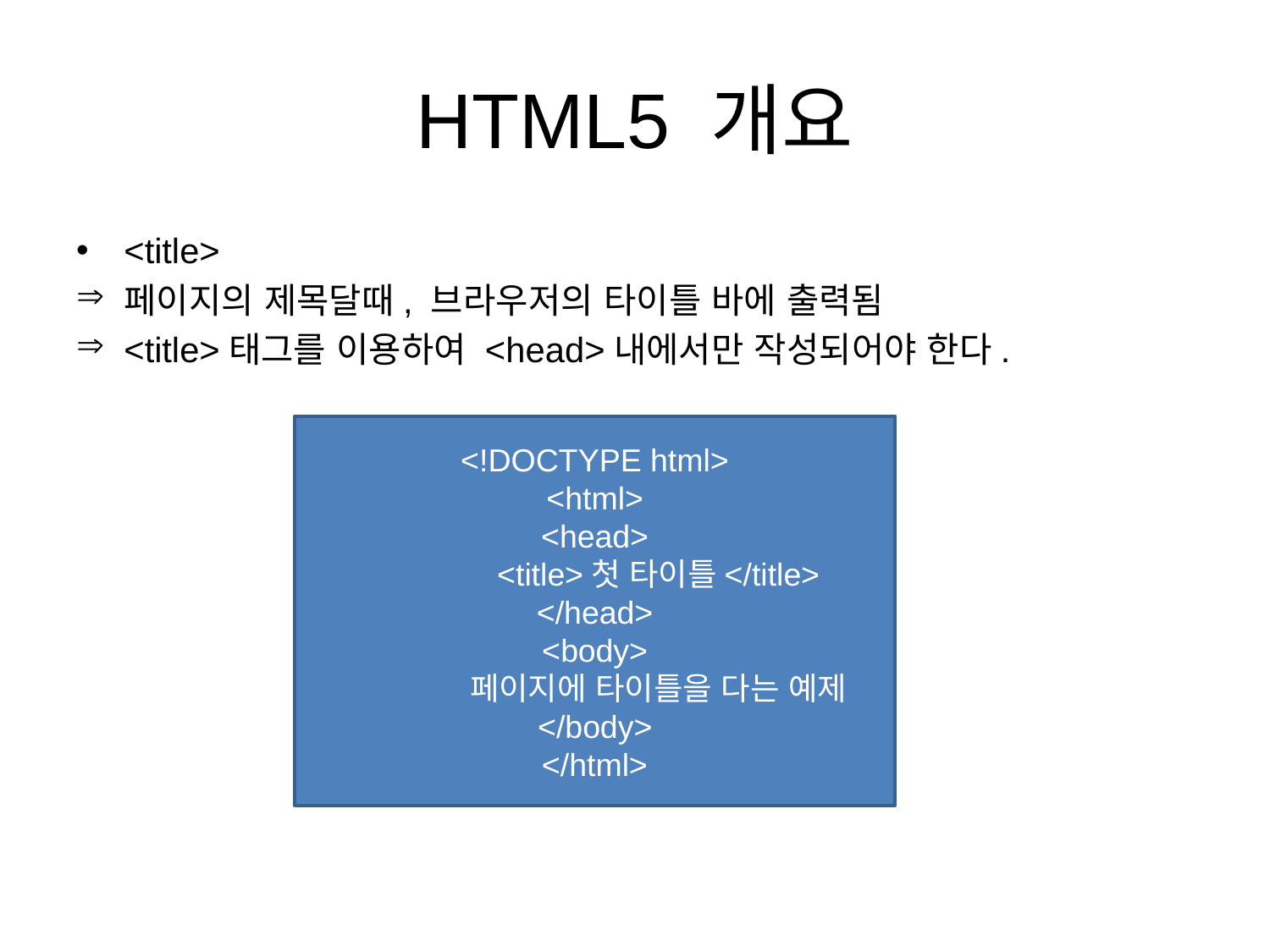

# HTML5 개요
<title>
페이지의 제목달때, 브라우저의 타이틀 바에 출력됨
<title>태그를 이용하여 <head>내에서만 작성되어야 한다.

<!DOCTYPE html>
<html>
<head>
	<title>첫 타이틀</title>
</head>
<body>
	페이지에 타이틀을 다는 예제
</body>
</html>